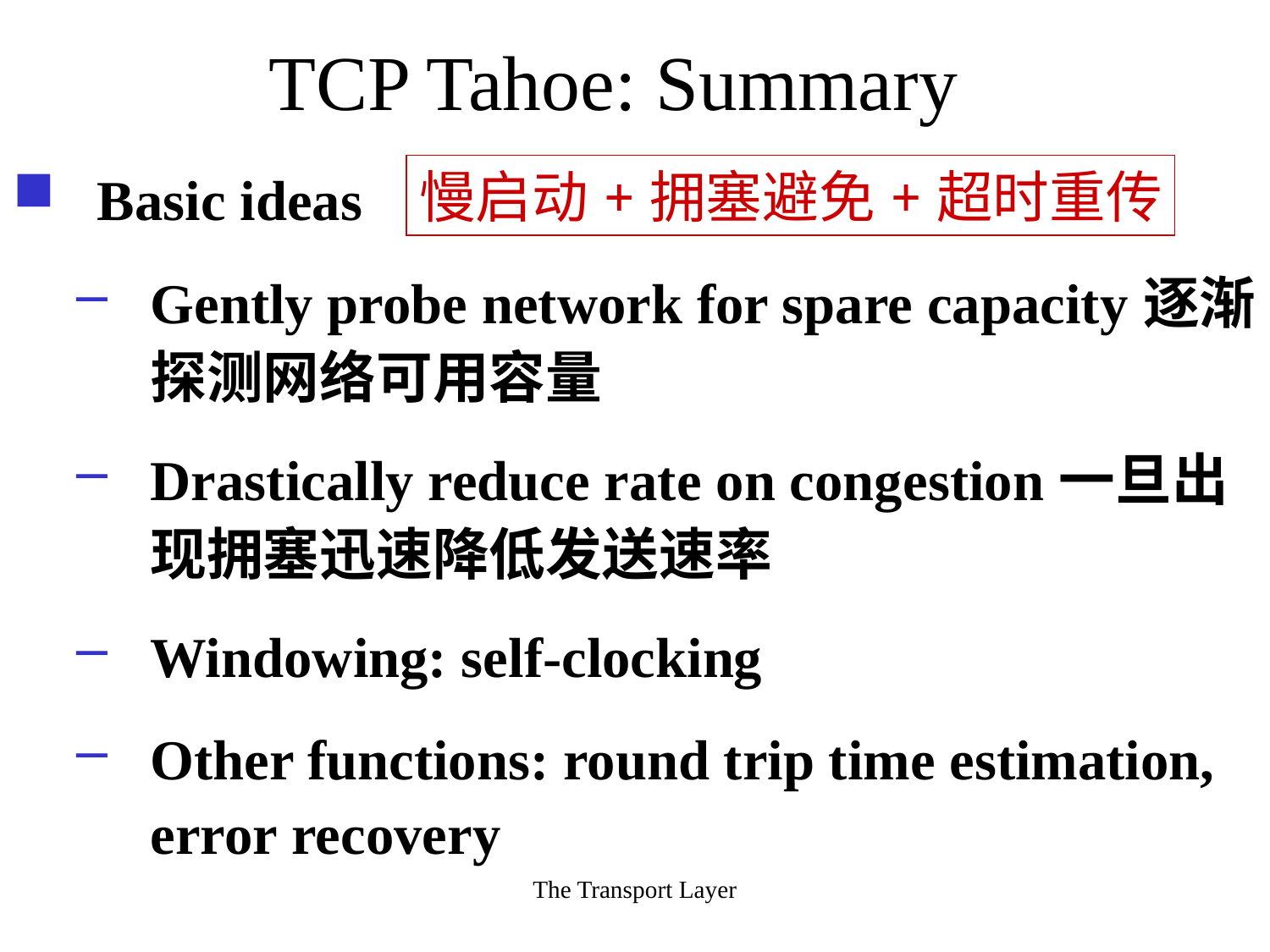

The Transport Layer
48
# TCP Tahoe: Summary
Basic ideas
Gently probe network for spare capacity逐渐探测网络可用容量
Drastically reduce rate on congestion一旦出现拥塞迅速降低发送速率
Windowing: self-clocking
Other functions: round trip time estimation, error recovery
慢启动+拥塞避免+超时重传